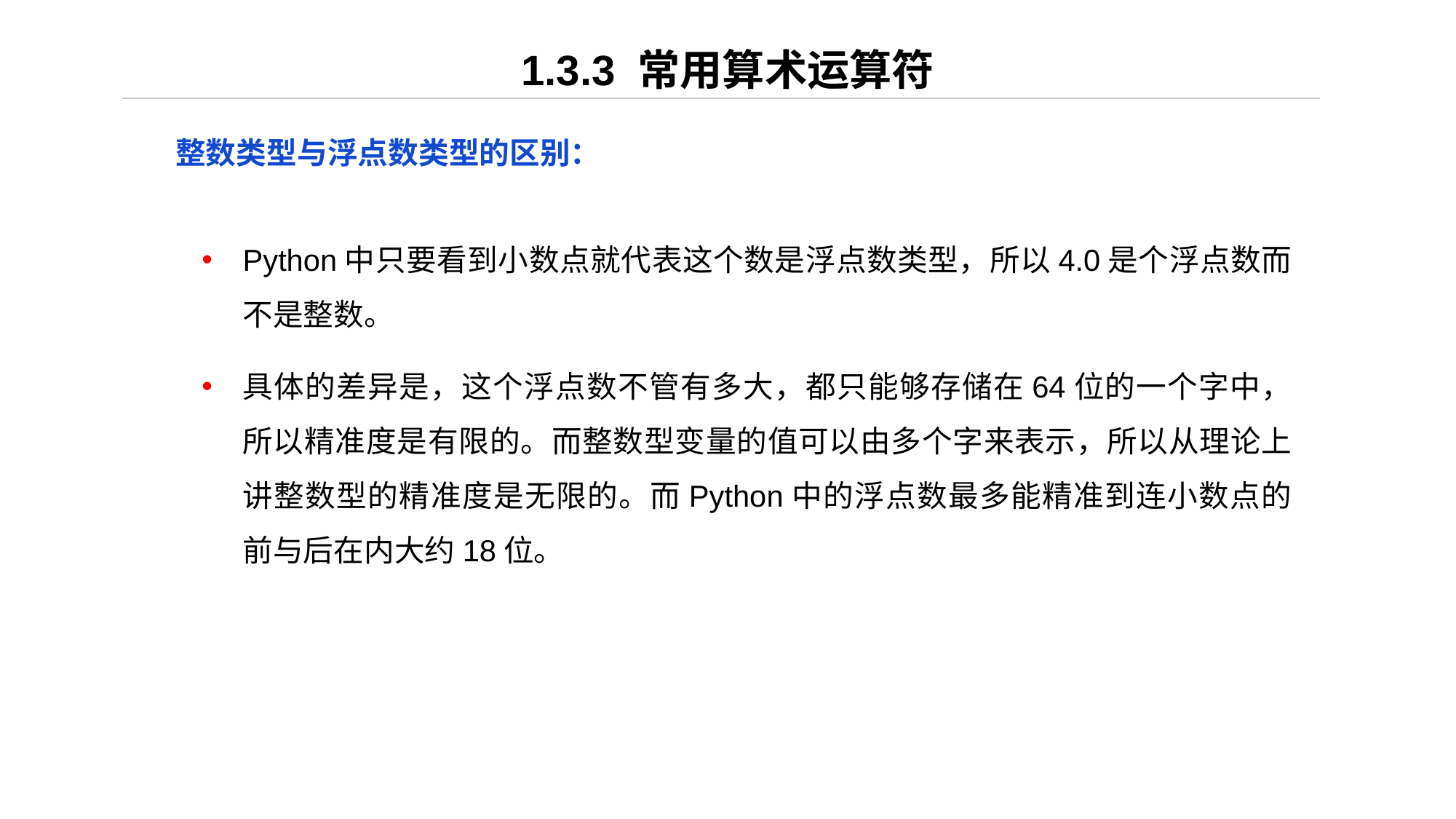

# 1.3.3 常用算术运算符
整数类型与浮点数类型的区别：
Python中只要看到小数点就代表这个数是浮点数类型，所以4.0是个浮点数而不是整数。
具体的差异是，这个浮点数不管有多大，都只能够存储在64位的一个字中，所以精准度是有限的。而整数型变量的值可以由多个字来表示，所以从理论上讲整数型的精准度是无限的。而Python中的浮点数最多能精准到连小数点的前与后在内大约18位。